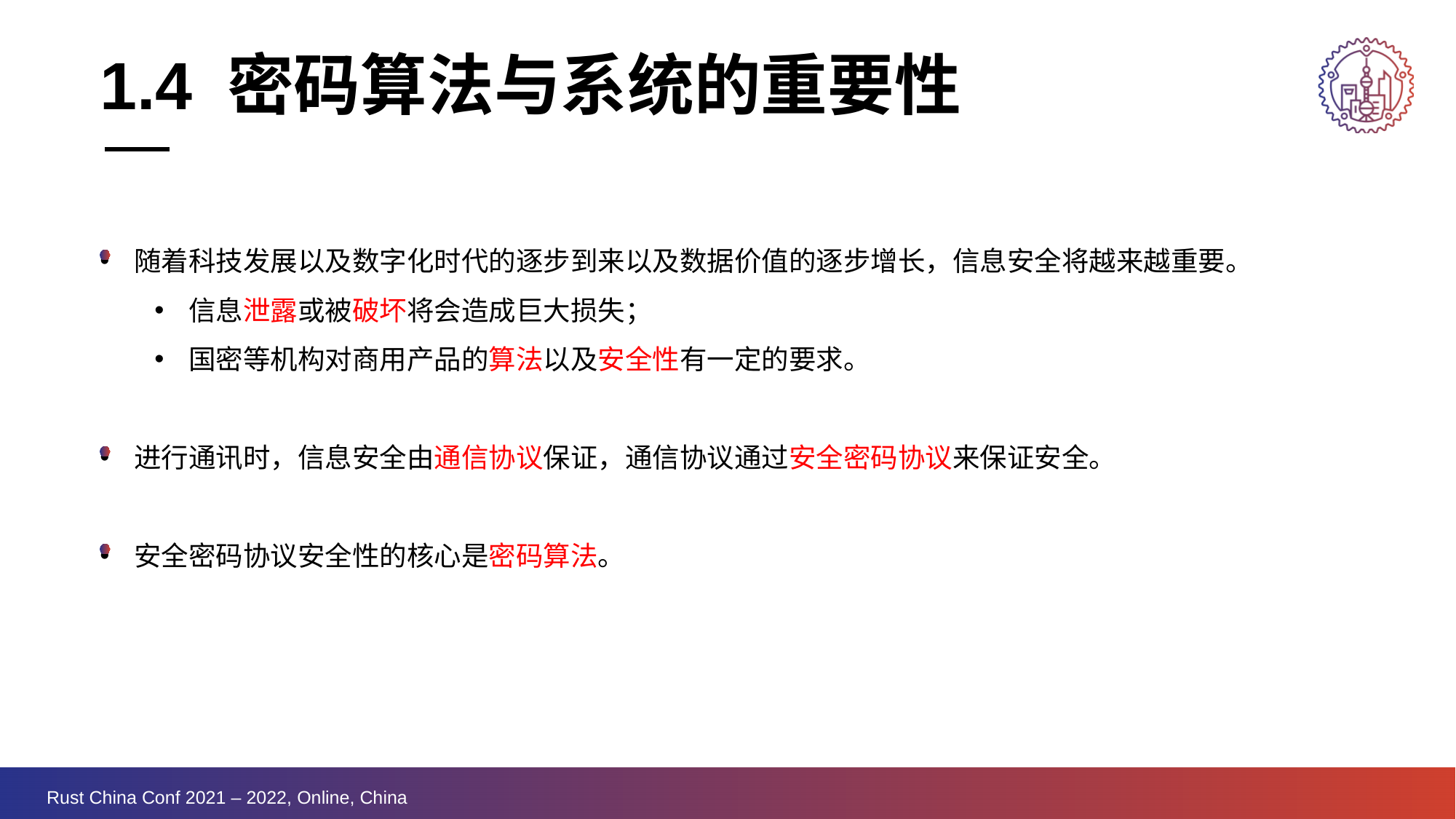

1.4 密码算法与系统的重要性
随着科技发展以及数字化时代的逐步到来以及数据价值的逐步增长，信息安全将越来越重要。
信息泄露或被破坏将会造成巨大损失；
国密等机构对商用产品的算法以及安全性有一定的要求。

进行通讯时，信息安全由通信协议保证，通信协议通过安全密码协议来保证安全。

安全密码协议安全性的核心是密码算法。